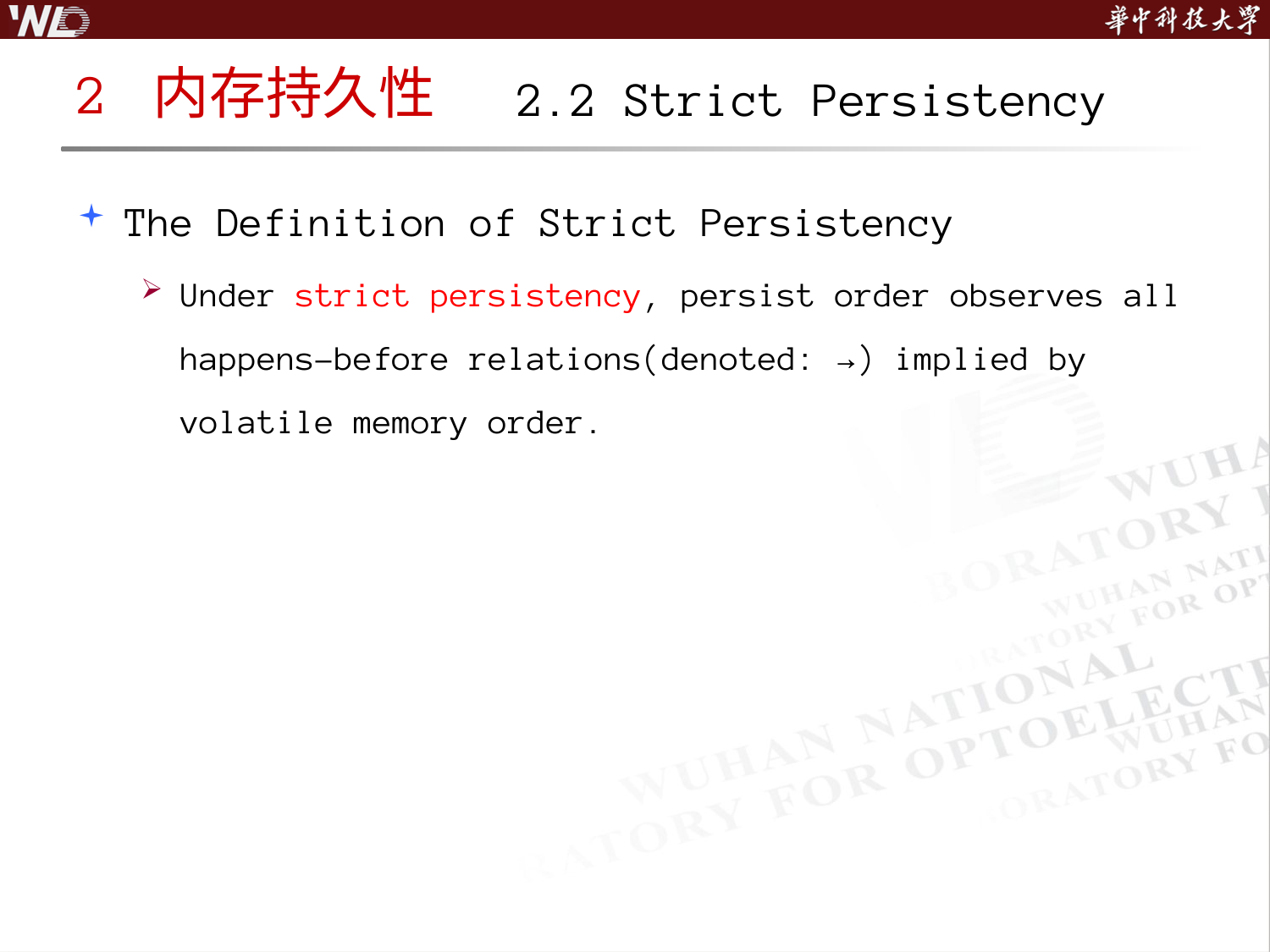

# 2 内存持久性
2.2 Strict Persistency
The Definition of Strict Persistency
Under strict persistency, persist order observes all happens-before relations(denoted: →) implied by volatile memory order.